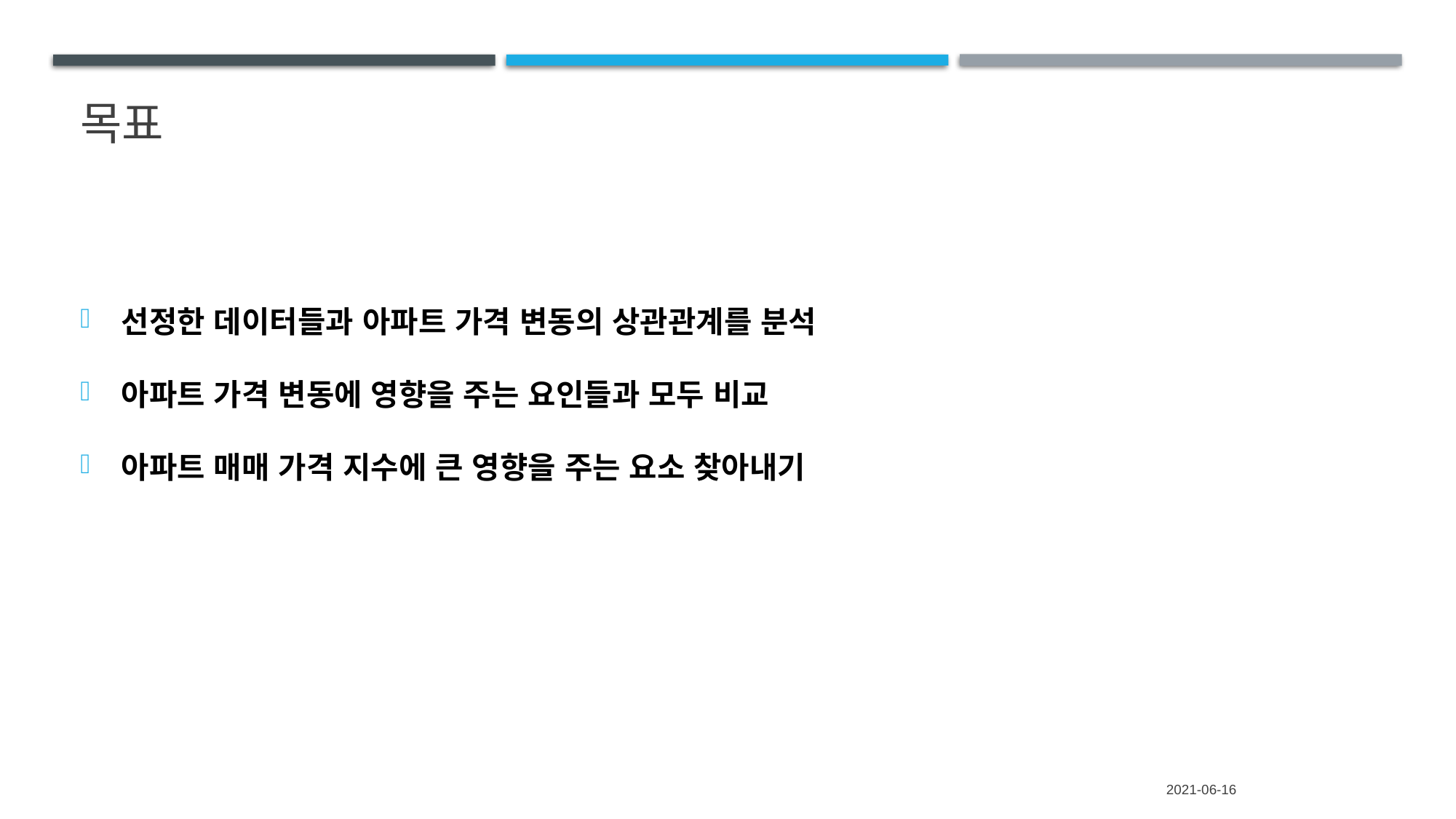

# 목표
선정한 데이터들과 아파트 가격 변동의 상관관계를 분석
아파트 가격 변동에 영향을 주는 요인들과 모두 비교
아파트 매매 가격 지수에 큰 영향을 주는 요소 찾아내기

2021-06-16